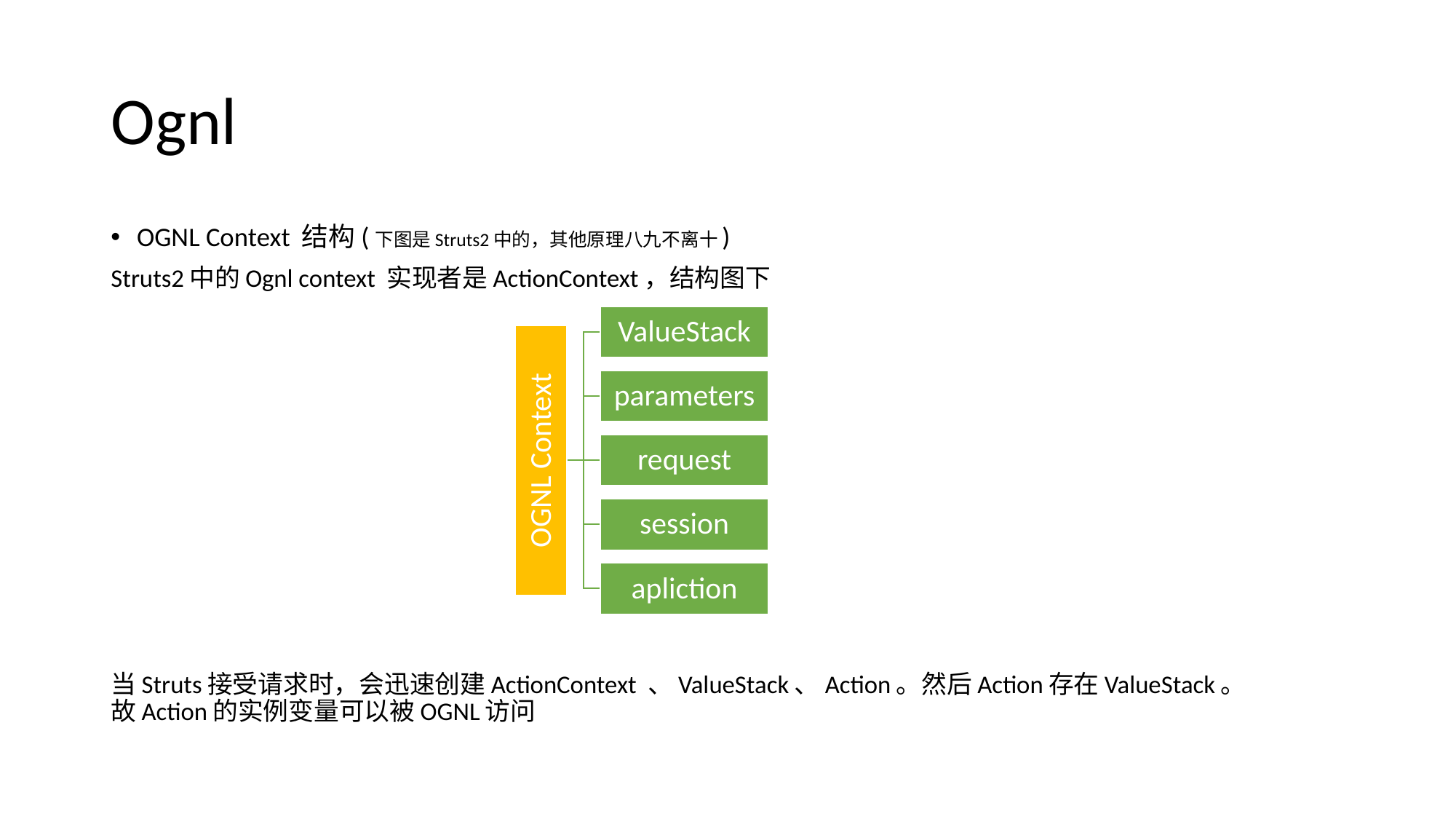

# Ognl
OGNL Context 结构(下图是Struts2中的，其他原理八九不离十)
Struts2中的Ognl context 实现者是ActionContext，结构图下

当Struts接受请求时，会迅速创建ActionContext 、ValueStack、Action。然后Action存在ValueStack。故Action的实例变量可以被OGNL访问

OGNL Context
ValueStack
parameters
request
session
apliction